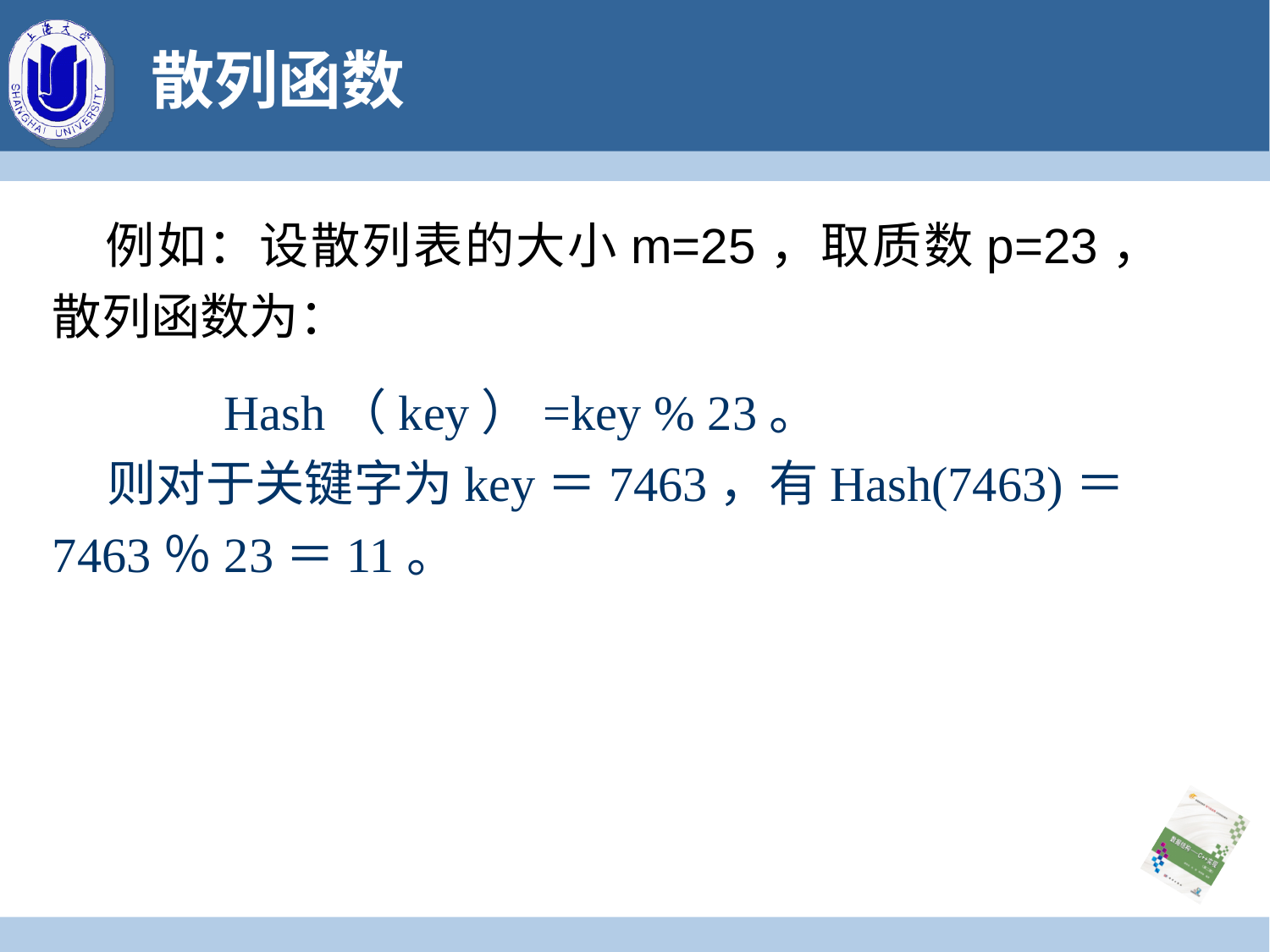

# 散列函数
   例如：设散列表的大小m=25，取质数p=23，散列函数为：
              Hash（key）=key % 23。
     则对于关键字为key＝7463，有Hash(7463)＝7463％23＝11。